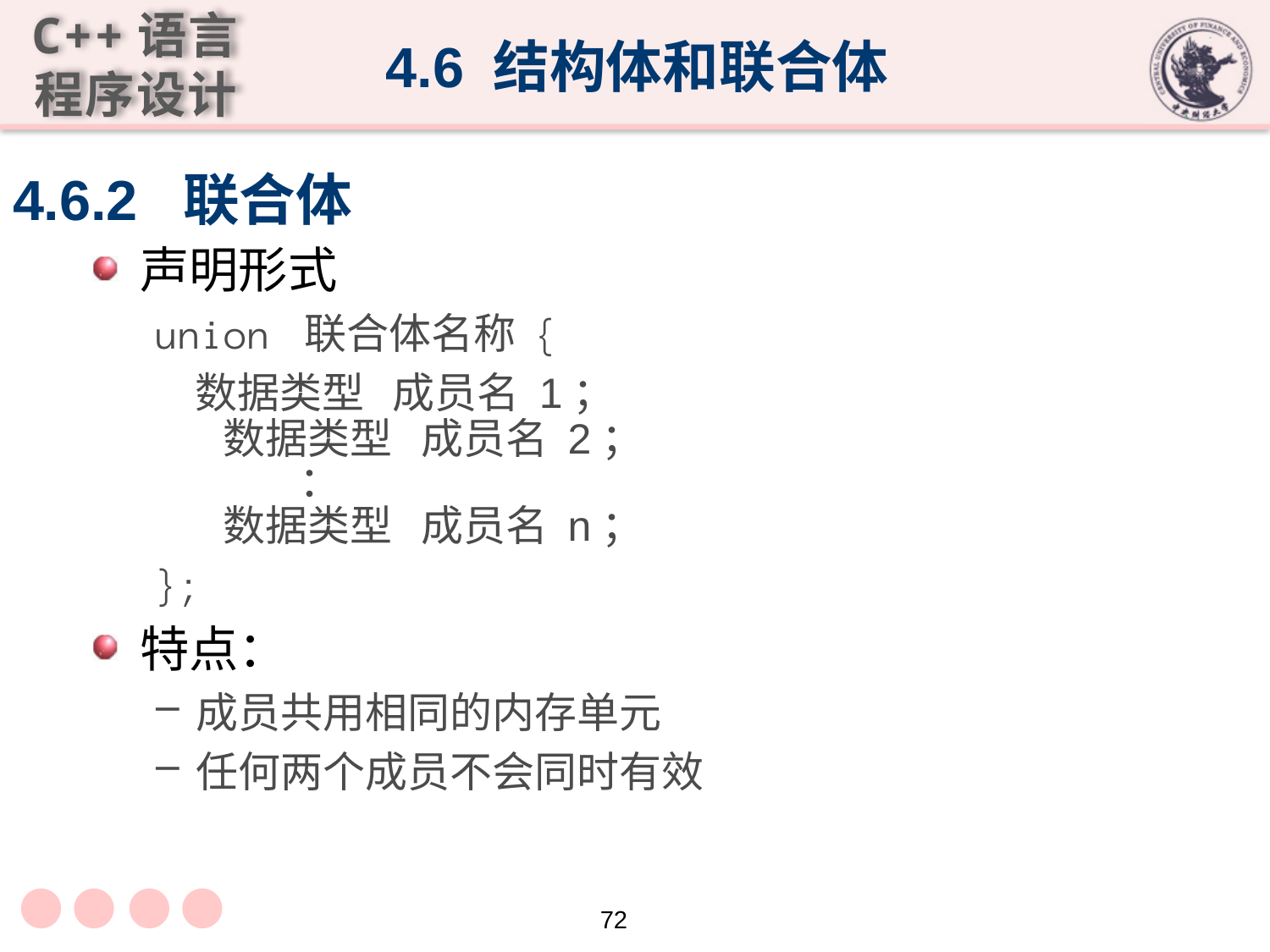

4.6 结构体和联合体
# 4.6.2  联合体
声明形式
union 联合体名称 {
   数据类型   成员名 1；
      数据类型   成员名 2；
              ：
      数据类型   成员名 n；
};
特点：
成员共用相同的内存单元
任何两个成员不会同时有效
72